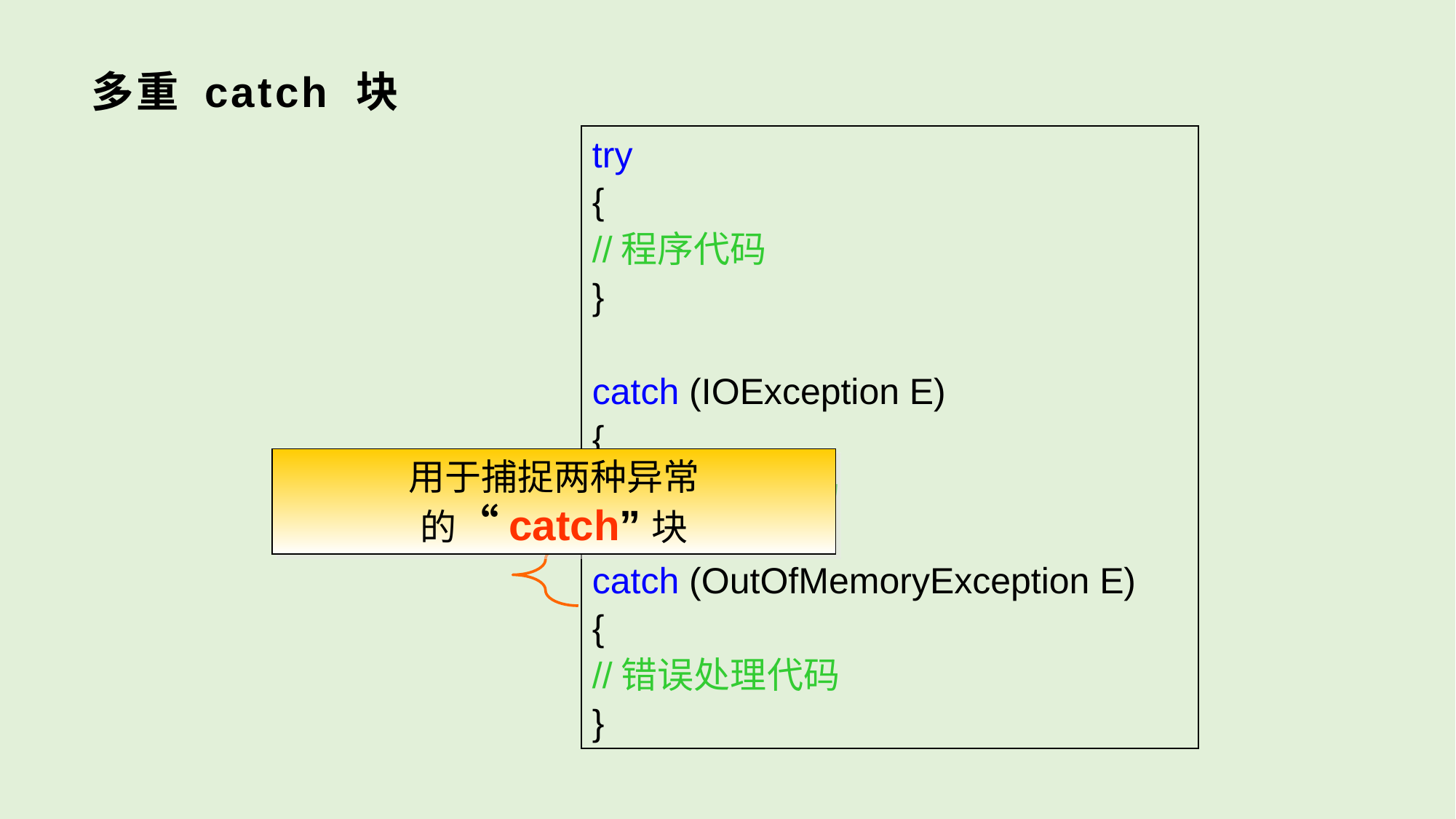

# 多重 catch 块
try
{
//程序代码
}

catch (IOException E)
{
//错误处理代码
}
catch (OutOfMemoryException E)
{
//错误处理代码
}
用于捕捉两种异常的“catch”块